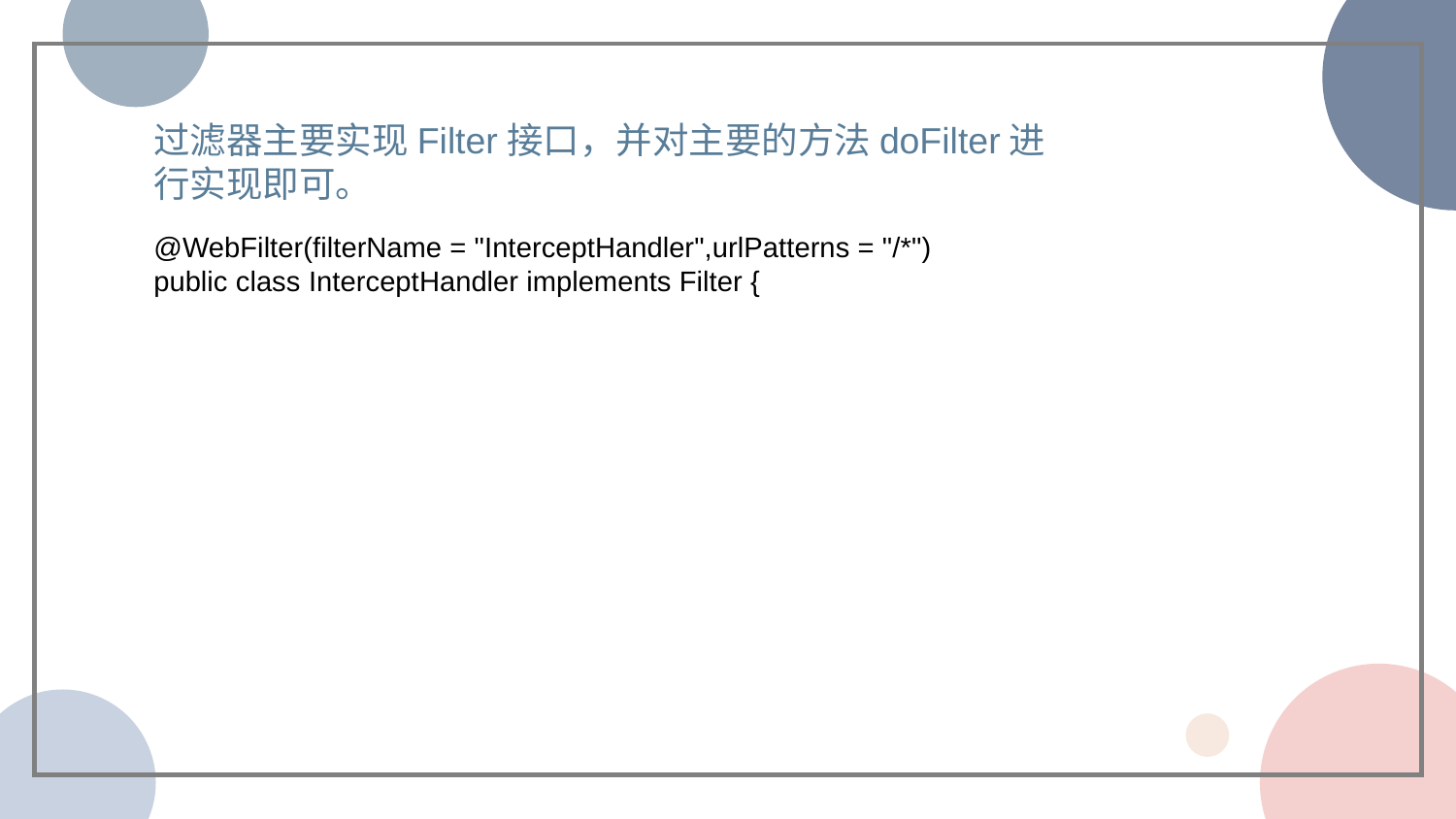

过滤器主要实现Filter接口，并对主要的方法doFilter进行实现即可。
@WebFilter(filterName = "InterceptHandler",urlPatterns = "/*")
public class InterceptHandler implements Filter {